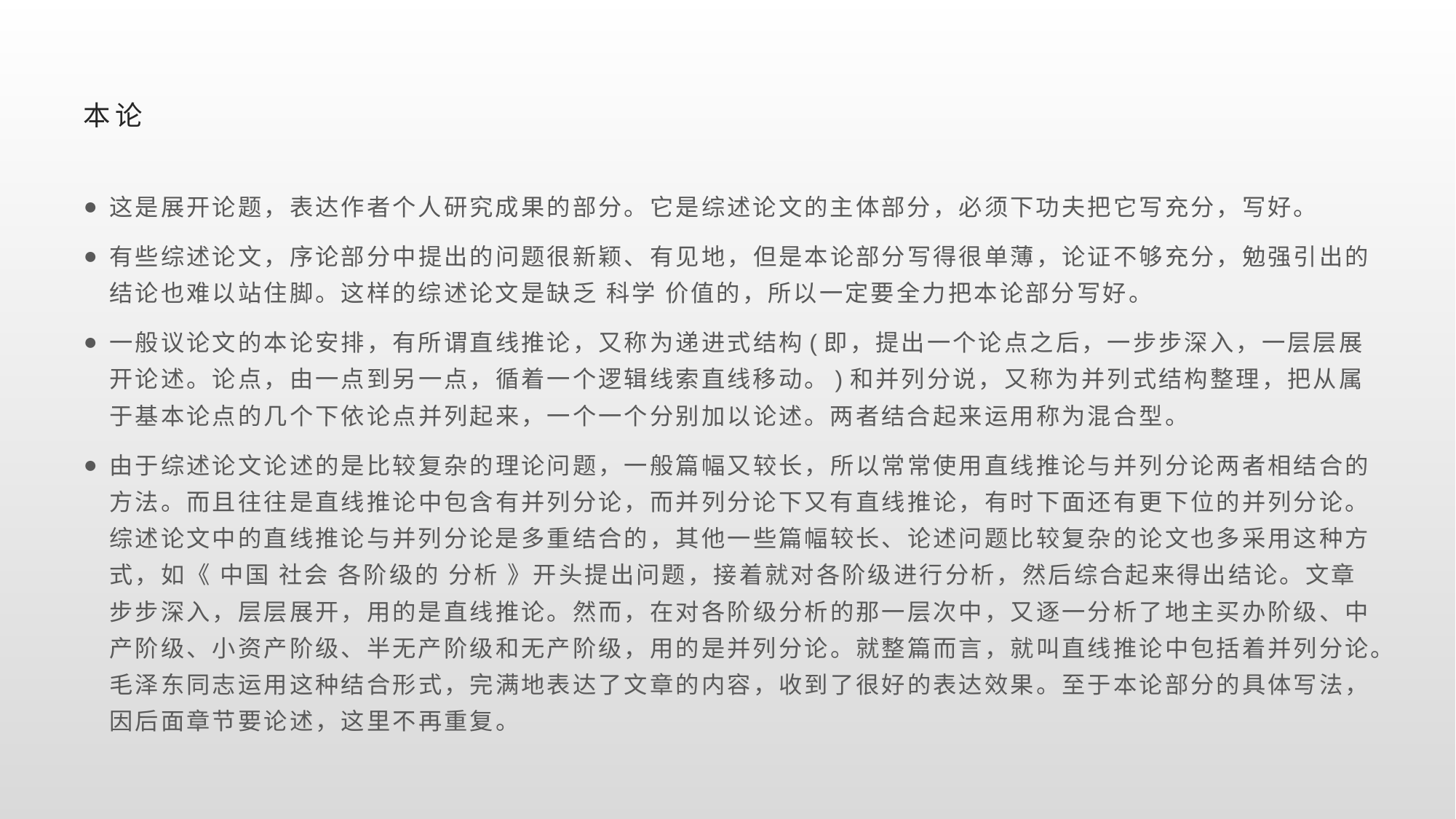

# 本论
这是展开论题，表达作者个人研究成果的部分。它是综述论文的主体部分，必须下功夫把它写充分，写好。
有些综述论文，序论部分中提出的问题很新颖、有见地，但是本论部分写得很单薄，论证不够充分，勉强引出的结论也难以站住脚。这样的综述论文是缺乏 科学 价值的，所以一定要全力把本论部分写好。
一般议论文的本论安排，有所谓直线推论，又称为递进式结构(即，提出一个论点之后，一步步深入，一层层展开论述。论点，由一点到另一点，循着一个逻辑线索直线移动。)和并列分说，又称为并列式结构整理，把从属于基本论点的几个下依论点并列起来，一个一个分别加以论述。两者结合起来运用称为混合型。
由于综述论文论述的是比较复杂的理论问题，一般篇幅又较长，所以常常使用直线推论与并列分论两者相结合的方法。而且往往是直线推论中包含有并列分论，而并列分论下又有直线推论，有时下面还有更下位的并列分论。综述论文中的直线推论与并列分论是多重结合的，其他一些篇幅较长、论述问题比较复杂的论文也多采用这种方式，如《 中国 社会 各阶级的 分析 》开头提出问题，接着就对各阶级进行分析，然后综合起来得出结论。文章步步深入，层层展开，用的是直线推论。然而，在对各阶级分析的那一层次中，又逐一分析了地主买办阶级、中产阶级、小资产阶级、半无产阶级和无产阶级，用的是并列分论。就整篇而言，就叫直线推论中包括着并列分论。毛泽东同志运用这种结合形式，完满地表达了文章的内容，收到了很好的表达效果。至于本论部分的具体写法，因后面章节要论述，这里不再重复。